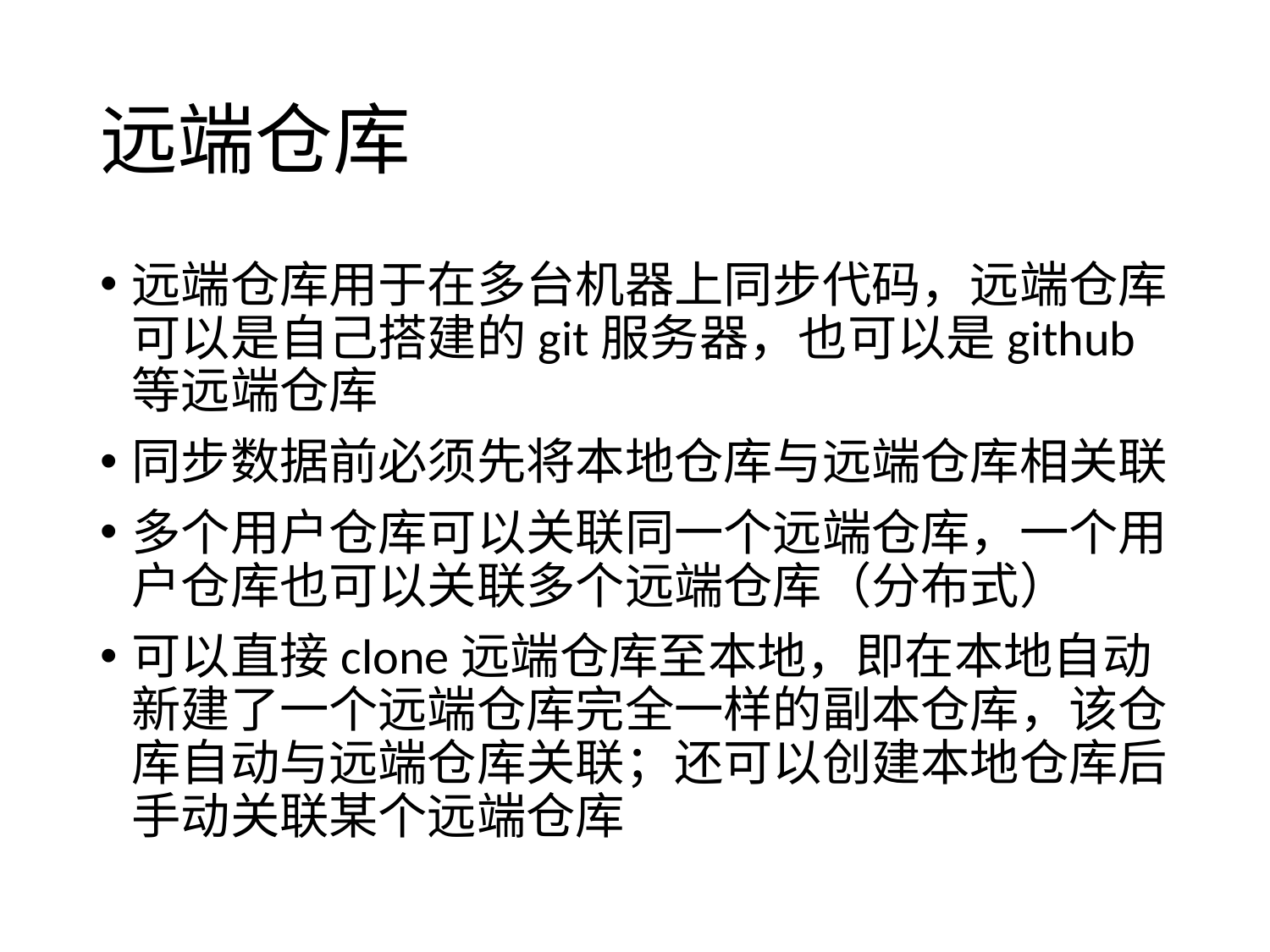

# 远端仓库
远端仓库用于在多台机器上同步代码，远端仓库可以是自己搭建的git服务器，也可以是github等远端仓库
同步数据前必须先将本地仓库与远端仓库相关联
多个用户仓库可以关联同一个远端仓库，一个用户仓库也可以关联多个远端仓库（分布式）
可以直接clone远端仓库至本地，即在本地自动新建了一个远端仓库完全一样的副本仓库，该仓库自动与远端仓库关联；还可以创建本地仓库后手动关联某个远端仓库